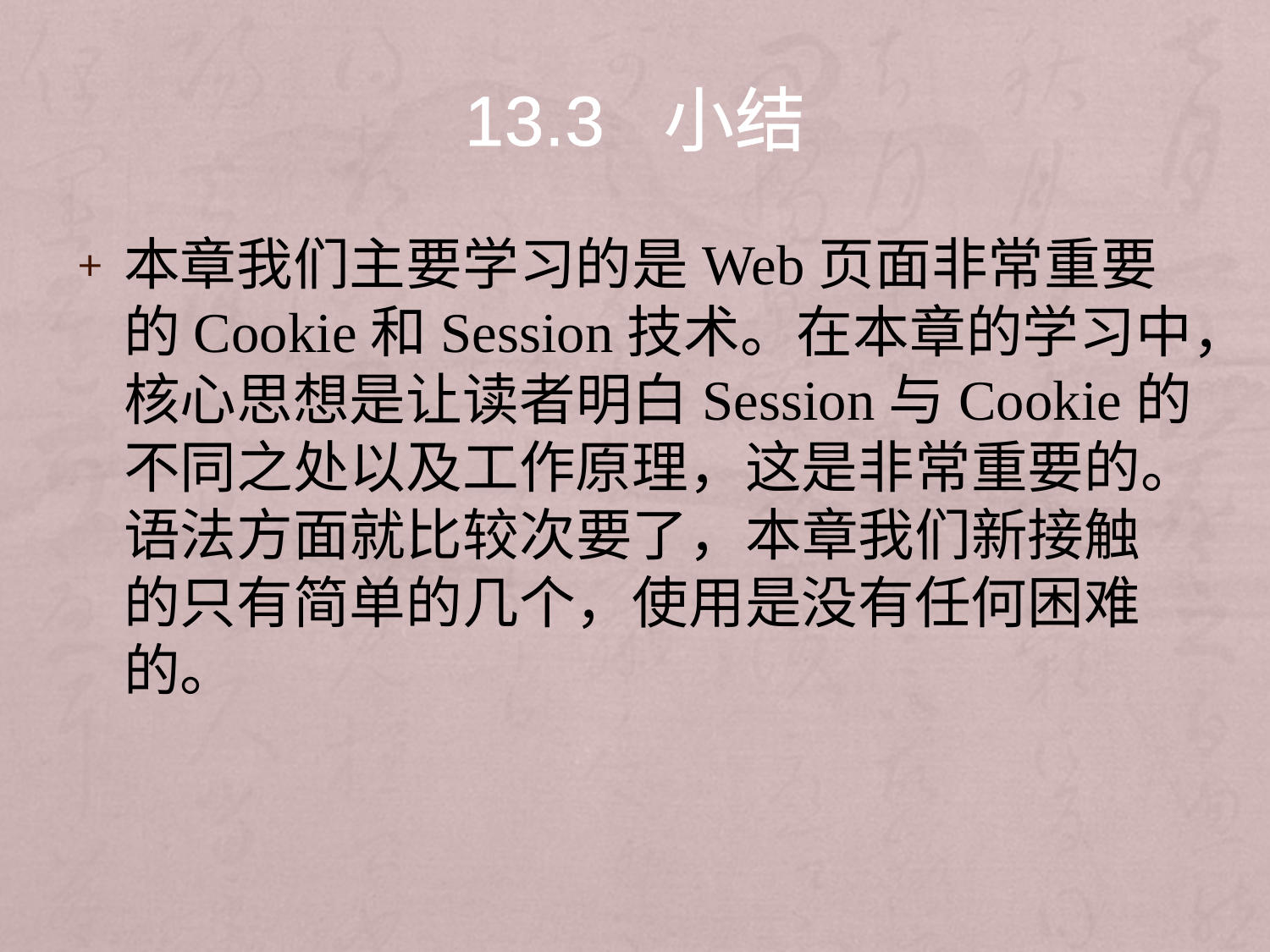

# 13.3  小结
本章我们主要学习的是Web页面非常重要的Cookie和Session技术。在本章的学习中，核心思想是让读者明白Session与Cookie的不同之处以及工作原理，这是非常重要的。语法方面就比较次要了，本章我们新接触的只有简单的几个，使用是没有任何困难的。